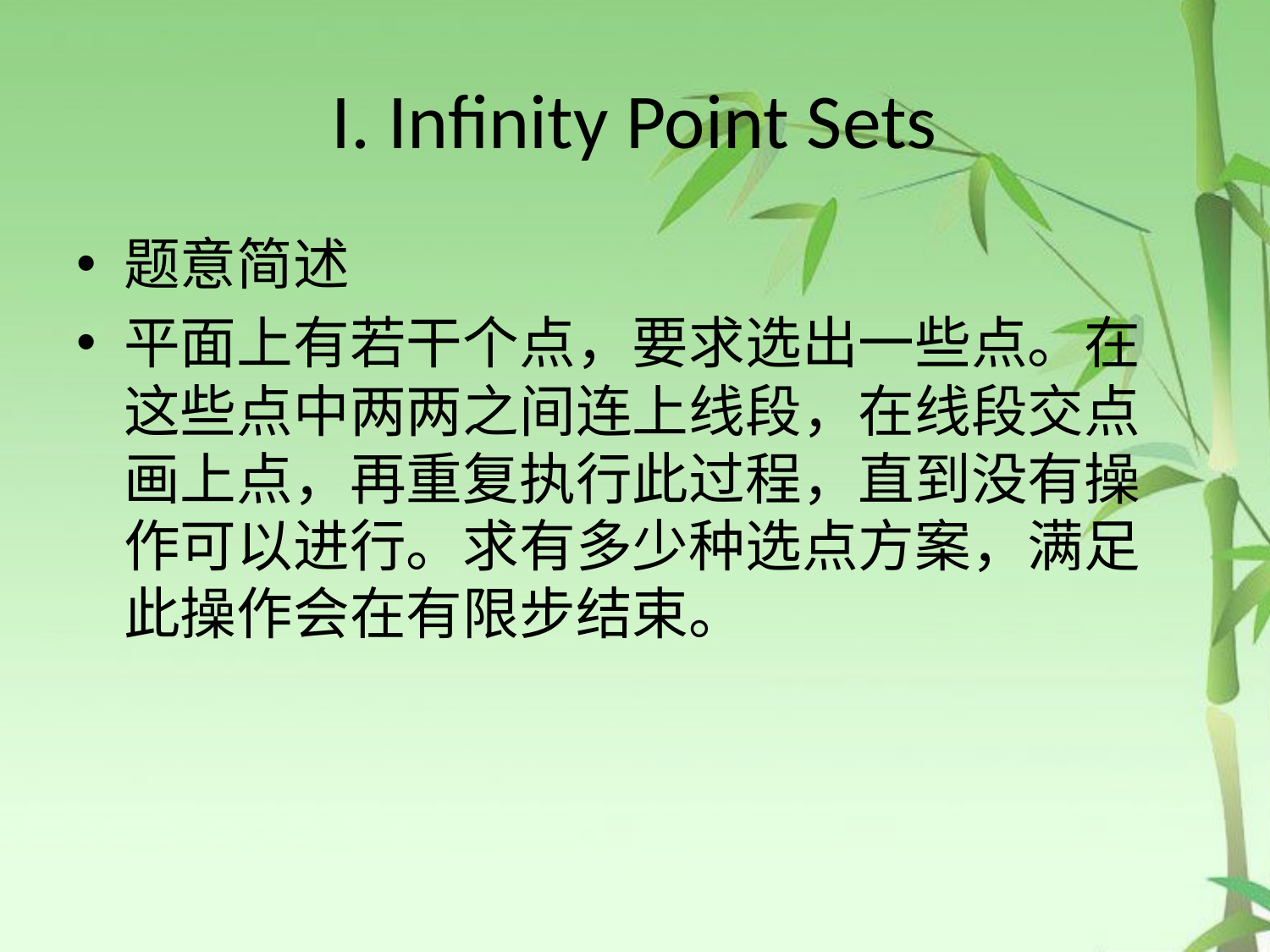

# I. Infinity Point Sets
题意简述
平面上有若干个点，要求选出一些点。在这些点中两两之间连上线段，在线段交点画上点，再重复执行此过程，直到没有操作可以进行。求有多少种选点方案，满足此操作会在有限步结束。